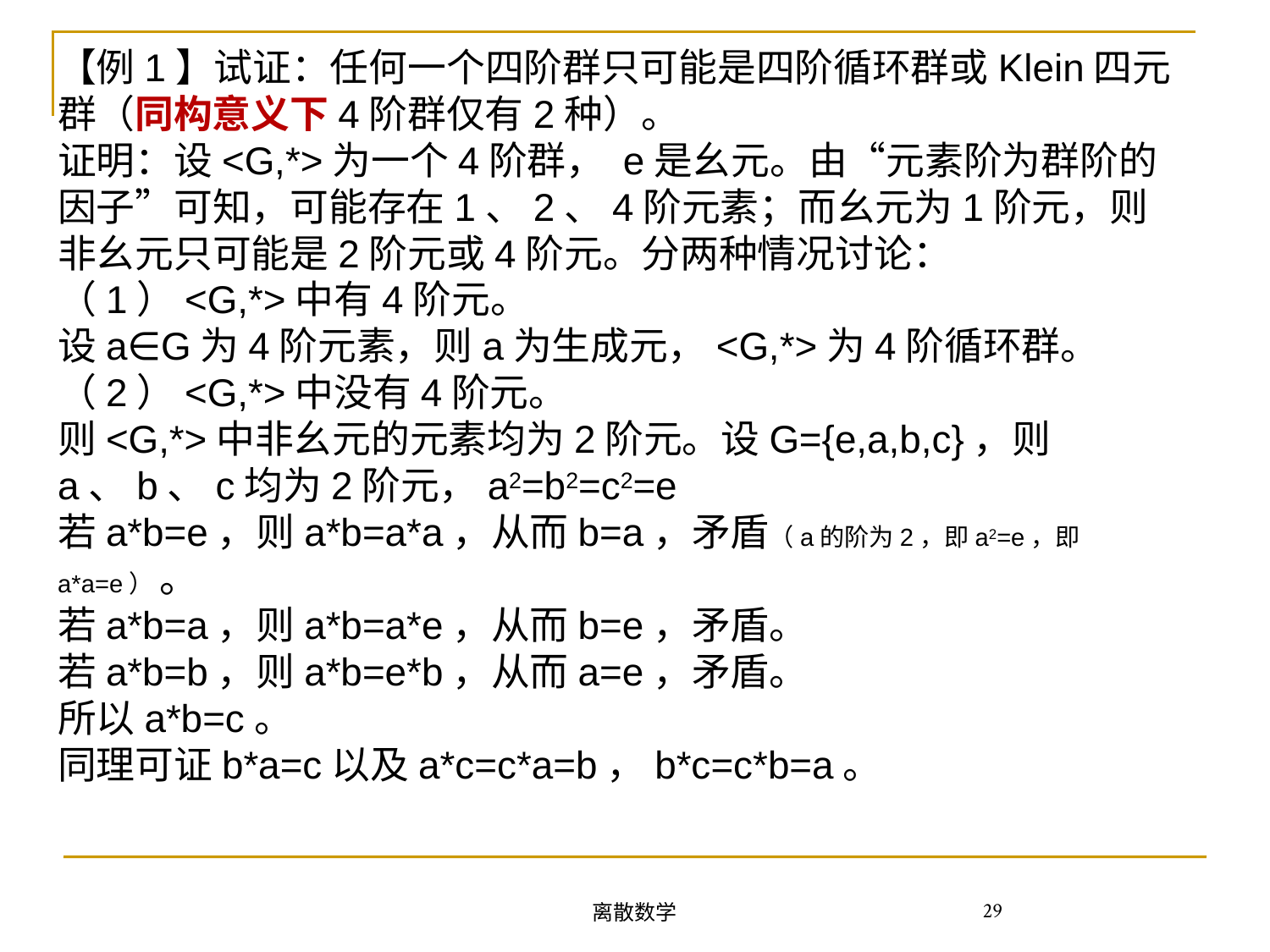

【例1】试证：任何一个四阶群只可能是四阶循环群或Klein四元群（同构意义下4阶群仅有2种）。
证明：设<G,*>为一个4阶群， e是幺元。由“元素阶为群阶的因子”可知，可能存在1、2、4阶元素；而幺元为1阶元，则非幺元只可能是2阶元或4阶元。分两种情况讨论：
（1）<G,*>中有4阶元。
设a∈G为4阶元素，则a为生成元，<G,*>为4阶循环群。
（2）<G,*>中没有4阶元。
则<G,*>中非幺元的元素均为2阶元。设G={e,a,b,c}，则a、b、c均为2阶元，a2=b2=c2=e
若a*b=e，则a*b=a*a，从而b=a，矛盾（a的阶为2，即a2=e，即a*a=e） 。
若a*b=a，则a*b=a*e，从而b=e，矛盾。
若a*b=b，则a*b=e*b，从而a=e，矛盾。
所以a*b=c。
同理可证b*a=c以及a*c=c*a=b，b*c=c*b=a。

29
离散数学